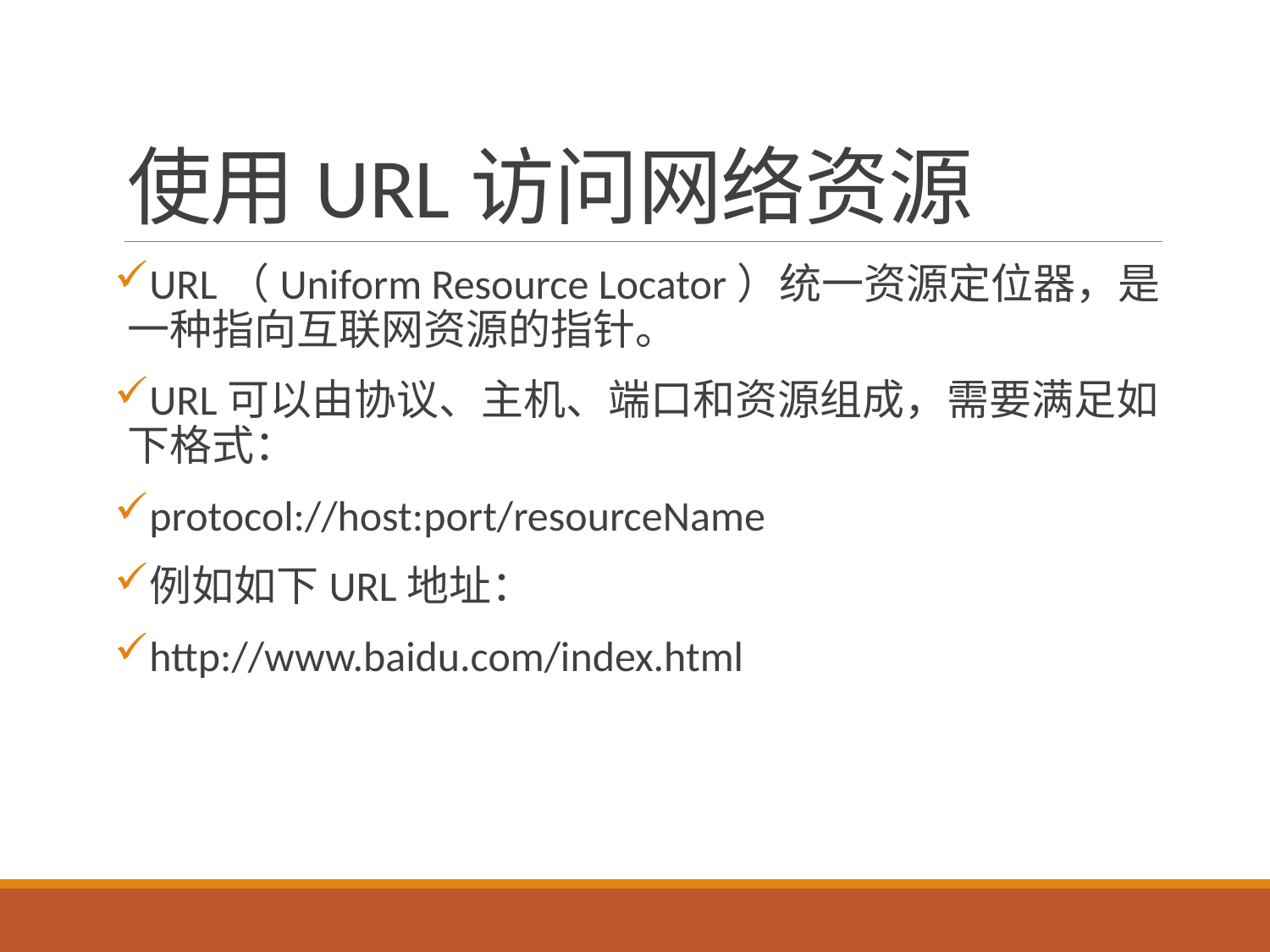

# 使用URL访问网络资源
URL（Uniform Resource Locator）统一资源定位器，是一种指向互联网资源的指针。
URL可以由协议、主机、端口和资源组成，需要满足如下格式：
protocol://host:port/resourceName
例如如下URL地址：
http://www.baidu.com/index.html